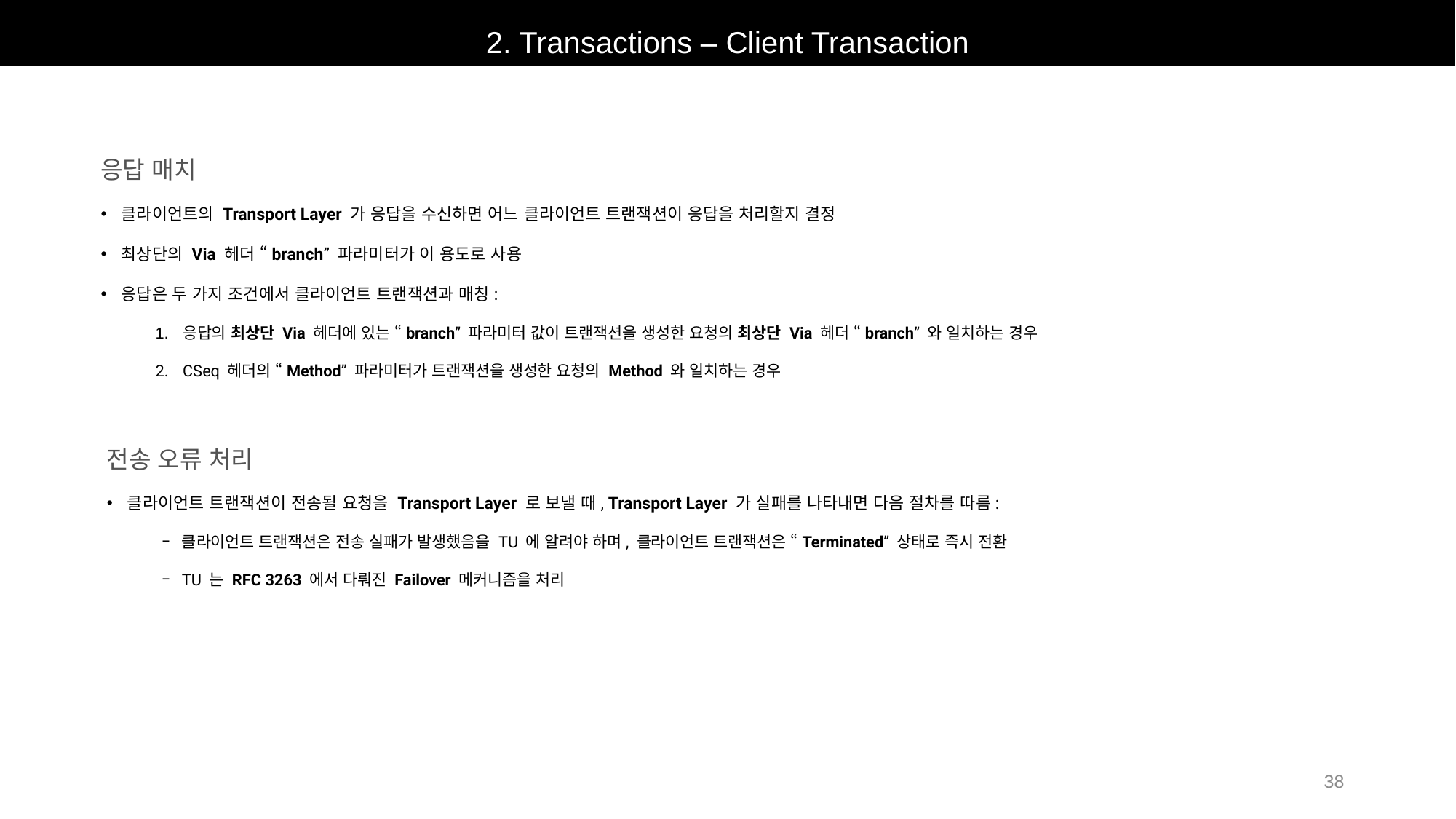

# 2. Transactions – Client Transaction
응답 매치
클라이언트의 Transport Layer 가 응답을 수신하면 어느 클라이언트 트랜잭션이 응답을 처리할지 결정
최상단의 Via 헤더 “branch” 파라미터가 이 용도로 사용
응답은 두 가지 조건에서 클라이언트 트랜잭션과 매칭:
응답의 최상단 Via 헤더에 있는 “branch” 파라미터 값이 트랜잭션을 생성한 요청의 최상단 Via 헤더 “branch” 와 일치하는 경우
CSeq 헤더의 “Method” 파라미터가 트랜잭션을 생성한 요청의 Method 와 일치하는 경우
전송 오류 처리
클라이언트 트랜잭션이 전송될 요청을 Transport Layer 로 보낼 때, Transport Layer 가 실패를 나타내면 다음 절차를 따름:
클라이언트 트랜잭션은 전송 실패가 발생했음을 TU 에 알려야 하며, 클라이언트 트랜잭션은 “Terminated” 상태로 즉시 전환
TU 는 RFC 3263 에서 다뤄진 Failover 메커니즘을 처리
38